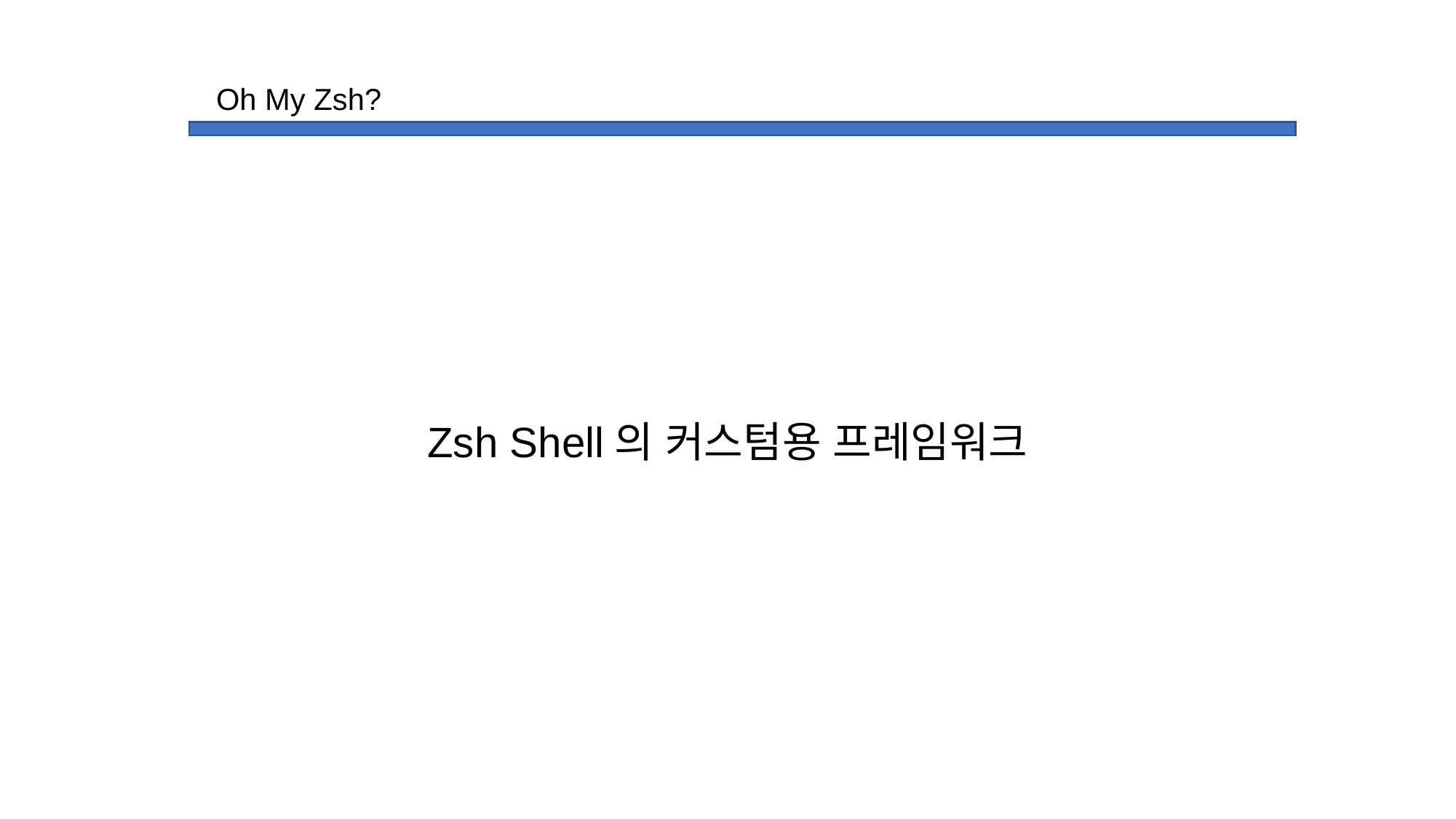

Oh My Zsh?

Zsh Shell의 커스텀용 프레임워크